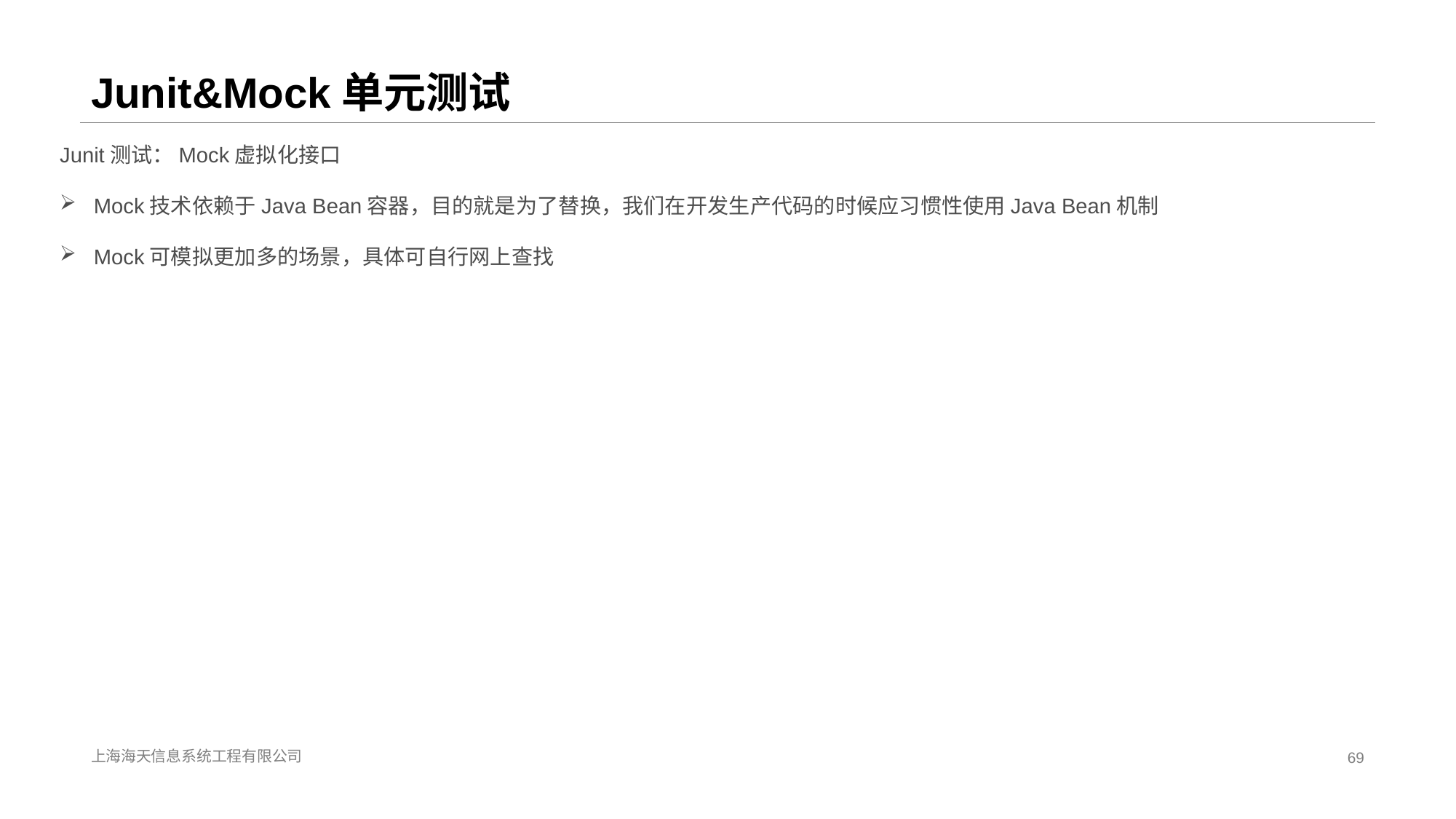

# Junit&Mock单元测试
Junit测试：Mock虚拟化接口

Mock技术依赖于Java Bean容器，目的就是为了替换，我们在开发生产代码的时候应习惯性使用Java Bean机制

Mock可模拟更加多的场景，具体可自行网上查找
上海海天信息系统工程有限公司
69